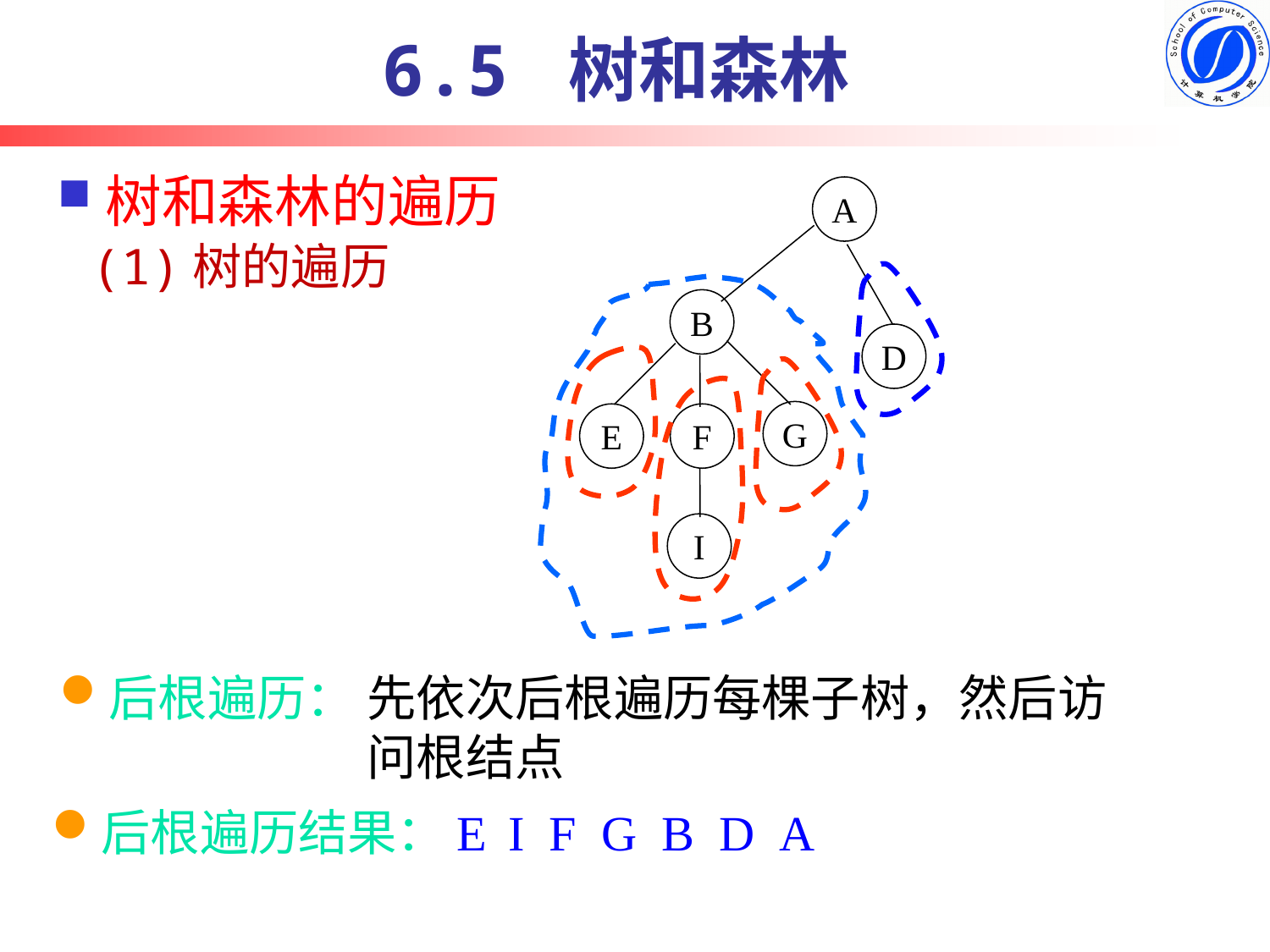

6.5 树和森林
树和森林的遍历
A

(1)树的遍历

B
D

G
E
F

I
后根遍历：
先依次后根遍历每棵子树，然后访问根结点
后根遍历结果：
E
I
F
G
B
D
A